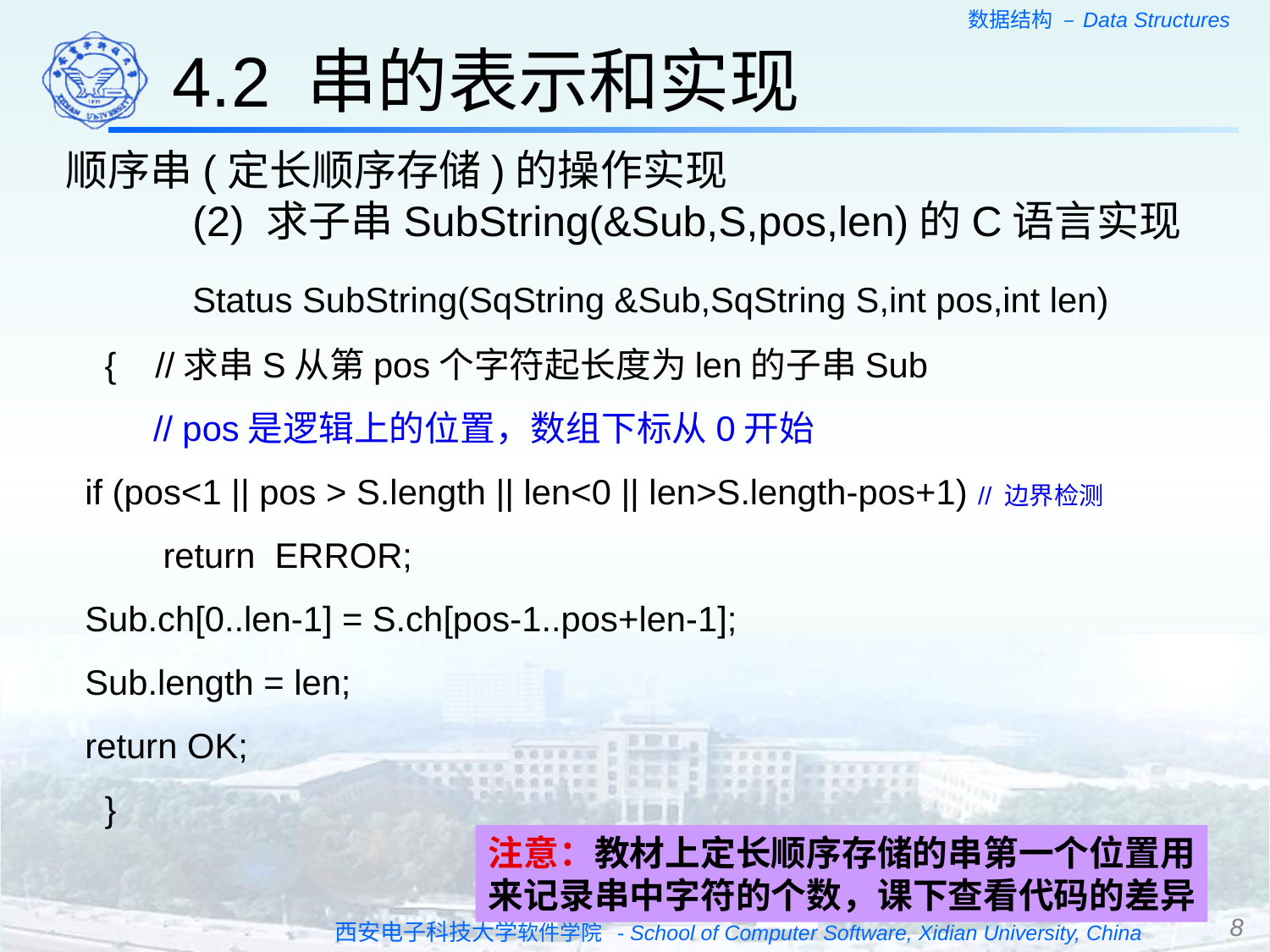

4.2 串的表示和实现
顺序串(定长顺序存储)的操作实现
	(2) 求子串SubString(&Sub,S,pos,len)的C语言实现
	Status SubString(SqString &Sub,SqString S,int pos,int len)
    {    //求串S从第pos个字符起长度为len的子串Sub
         // pos是逻辑上的位置，数组下标从0开始
  if (pos<1 || pos > S.length || len<0 || len>S.length-pos+1) // 边界检测
          return  ERROR;
  Sub.ch[0..len-1] = S.ch[pos-1..pos+len-1];
  Sub.length = len;
  return OK;
    }
注意：教材上定长顺序存储的串第一个位置用
来记录串中字符的个数，课下查看代码的差异
8